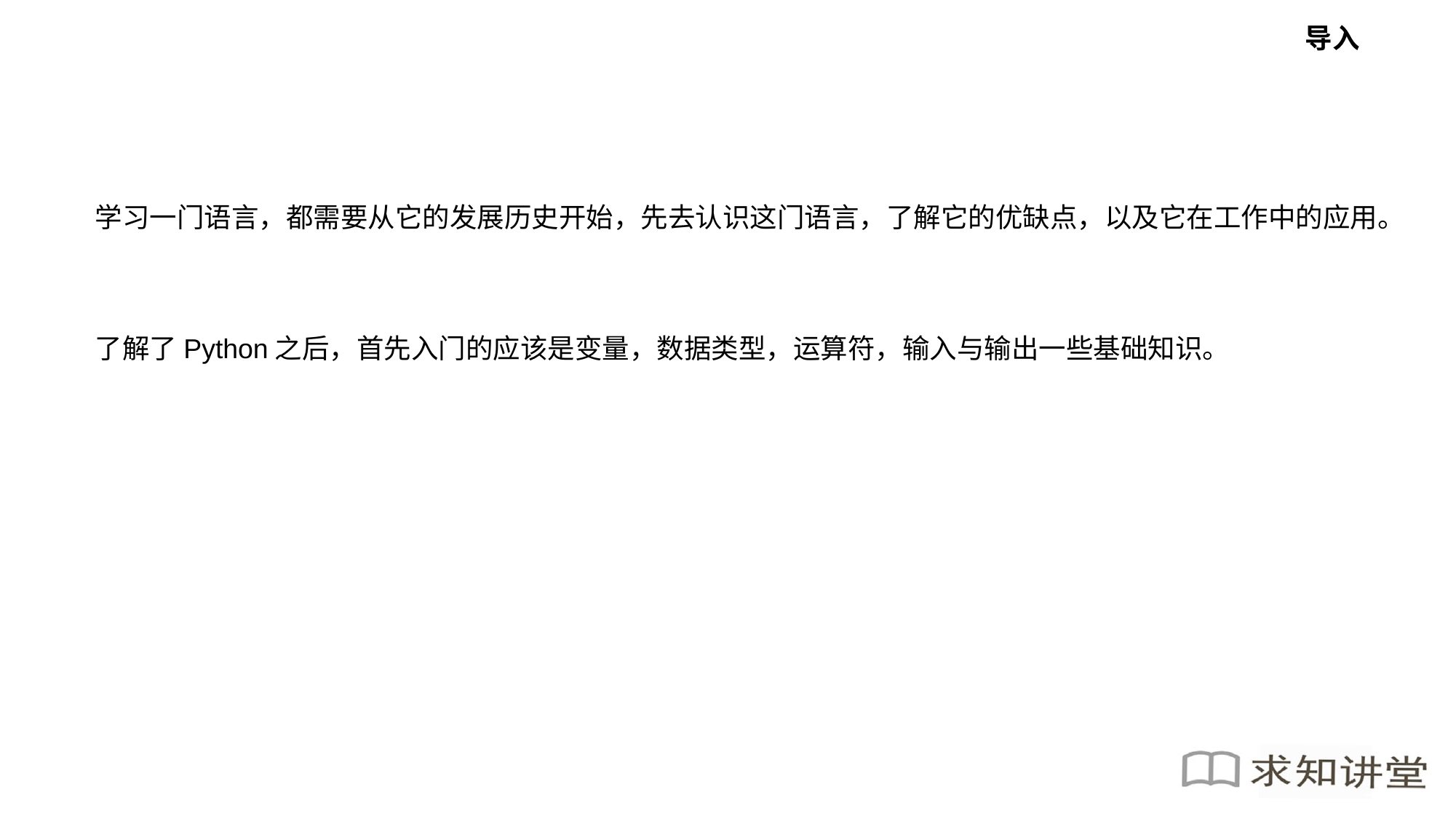

导入
学习一门语言，都需要从它的发展历史开始，先去认识这门语言，了解它的优缺点，以及它在工作中的应用。

了解了Python之后，首先入门的应该是变量，数据类型，运算符，输入与输出一些基础知识。